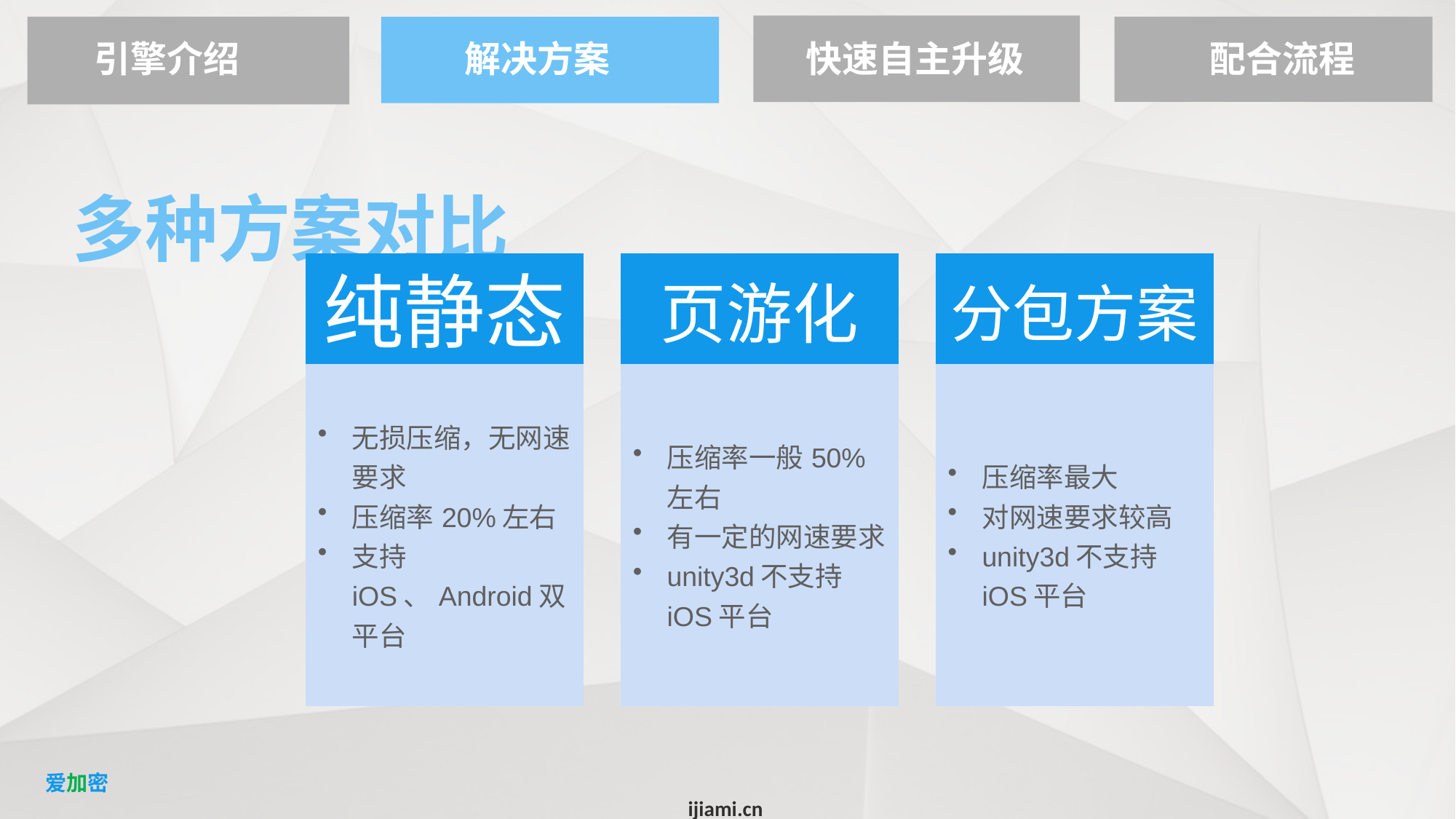

引擎介绍
解决方案
快速自主升级
配合流程
多种方案对比
纯静态
无损压缩，无网速要求
压缩率20%左右
页游化
压缩率一般50%左右
有一定的网速要求
分包方案
压缩率最大
对网速要求较高
支持iOS、Android双平台
unity3d不支持iOS平台
unity3d不支持iOS平台
 爱加密                                                                                                                                                                                                                                                                           ijiami.cn